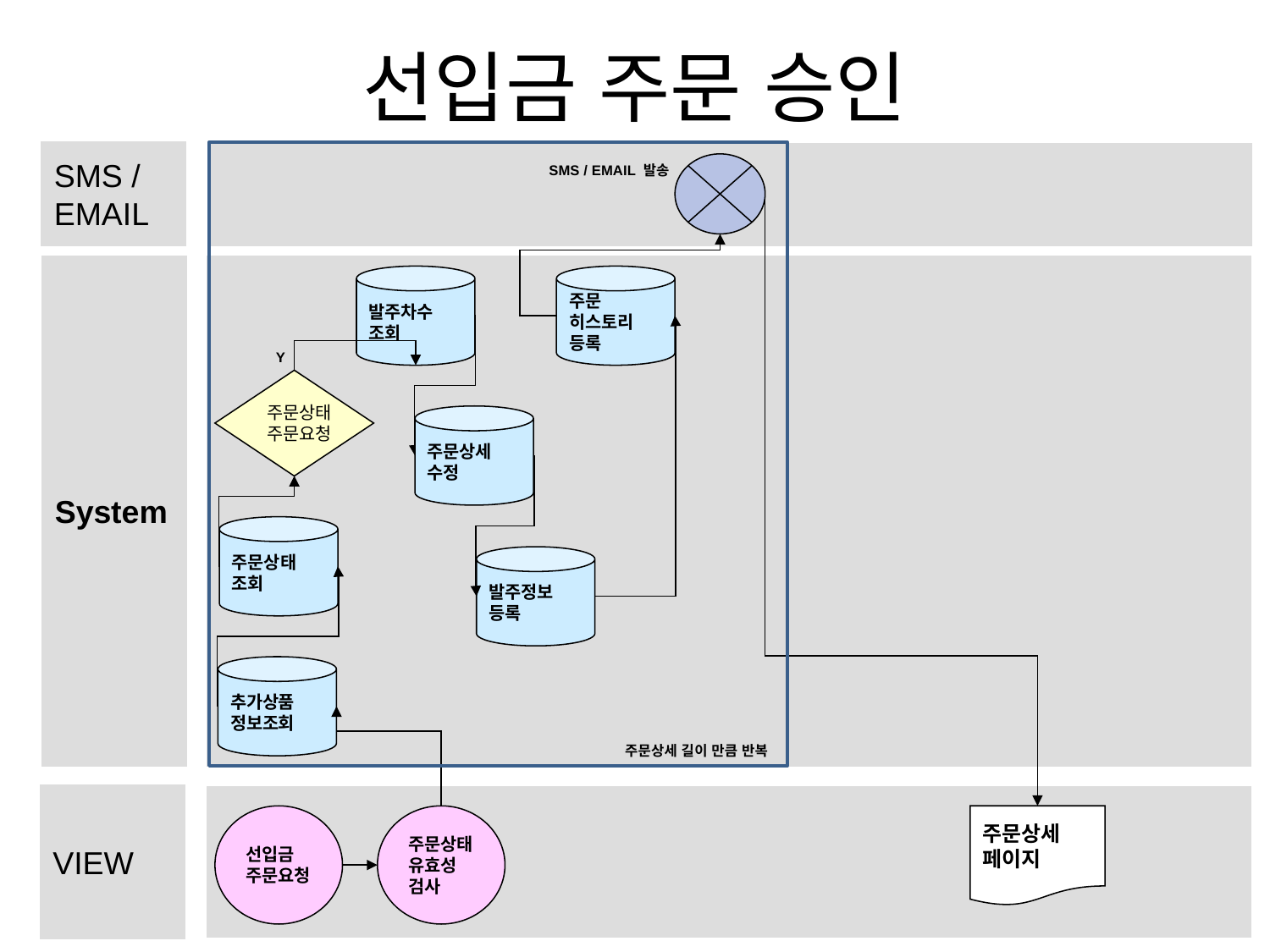

# 선입금 주문 승인
SMS /
EMAIL

SMS / EMAIL 발송
System

발주차수
조회
주문
히스토리
등록
Y
주문상태
주문요청
주문상세
수정
주문상태
조회
발주정보
등록
추가상품
정보조회
주문상세 길이 만큼 반복
VIEW

선입금
주문요청
주문상태
유효성
검사
주문상세
페이지